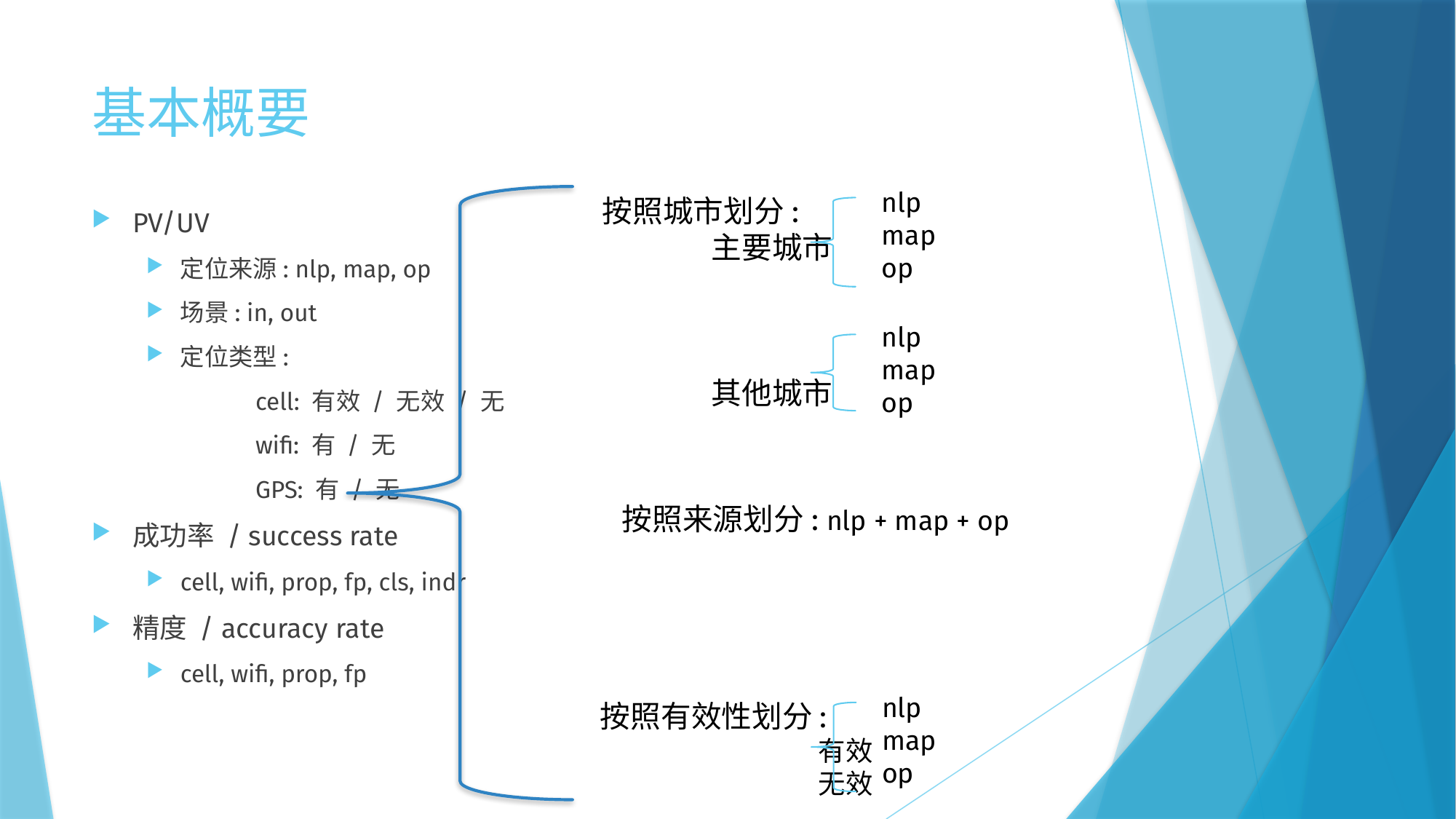

# 基本概要
nlp
map
op

按照城市划分:
	主要城市

	其他城市

PV/UV
定位来源: nlp, map, op
场景: in, out
定位类型:
	cell: 有效 / 无效 / 无
	wifi: 有 / 无
	GPS: 有 / 无
成功率 / success rate
cell, wifi, prop, fp, cls, indr
精度 / accuracy rate
cell, wifi, prop, fp
nlp
map
op

按照来源划分: nlp + map + op
nlp
map
op
按照有效性划分:
		有效
		无效